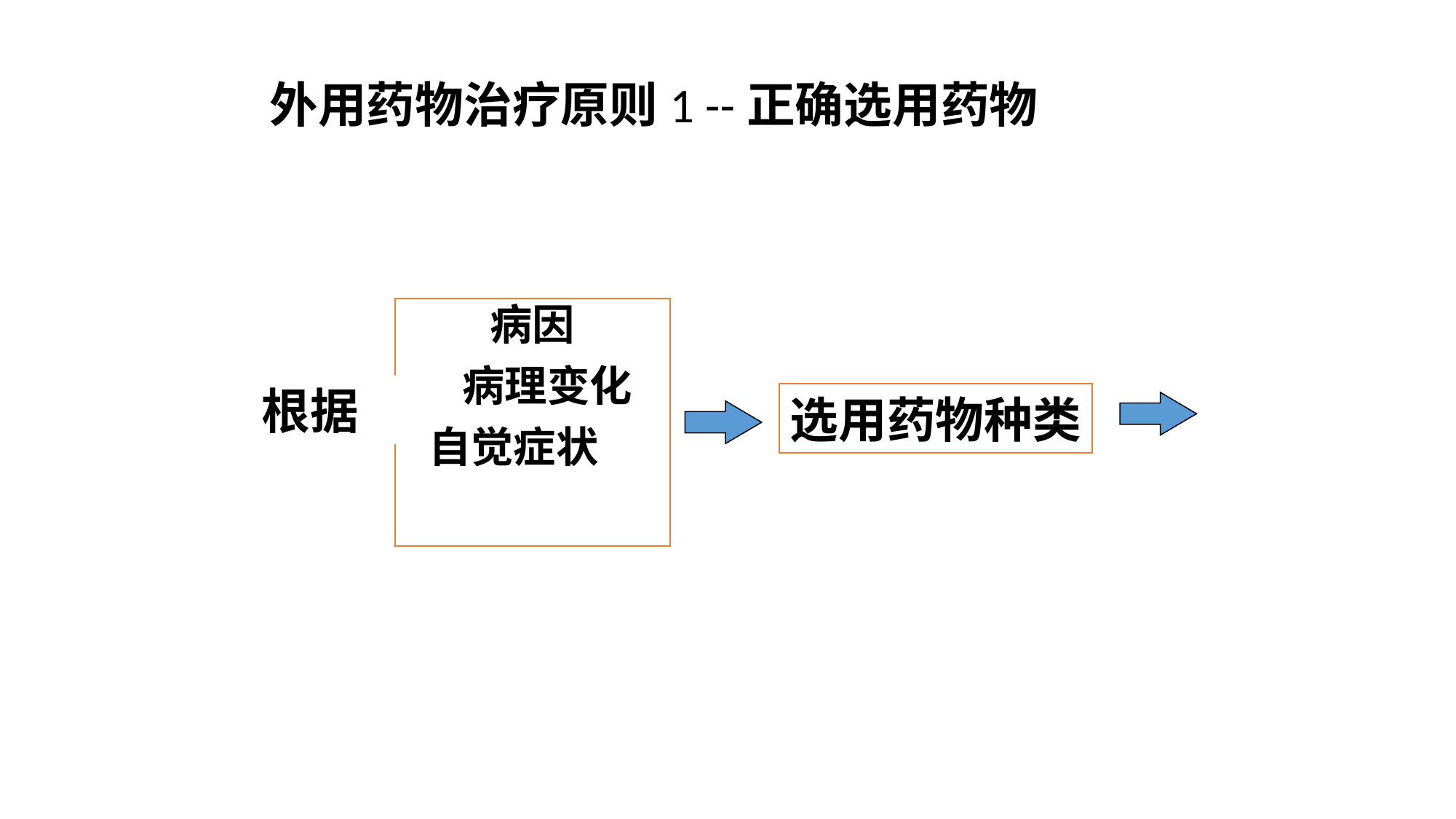

# 外用药物治疗原则1 --正确选用药物
病因
  病理变化
 自觉症状
根据
选用药物种类